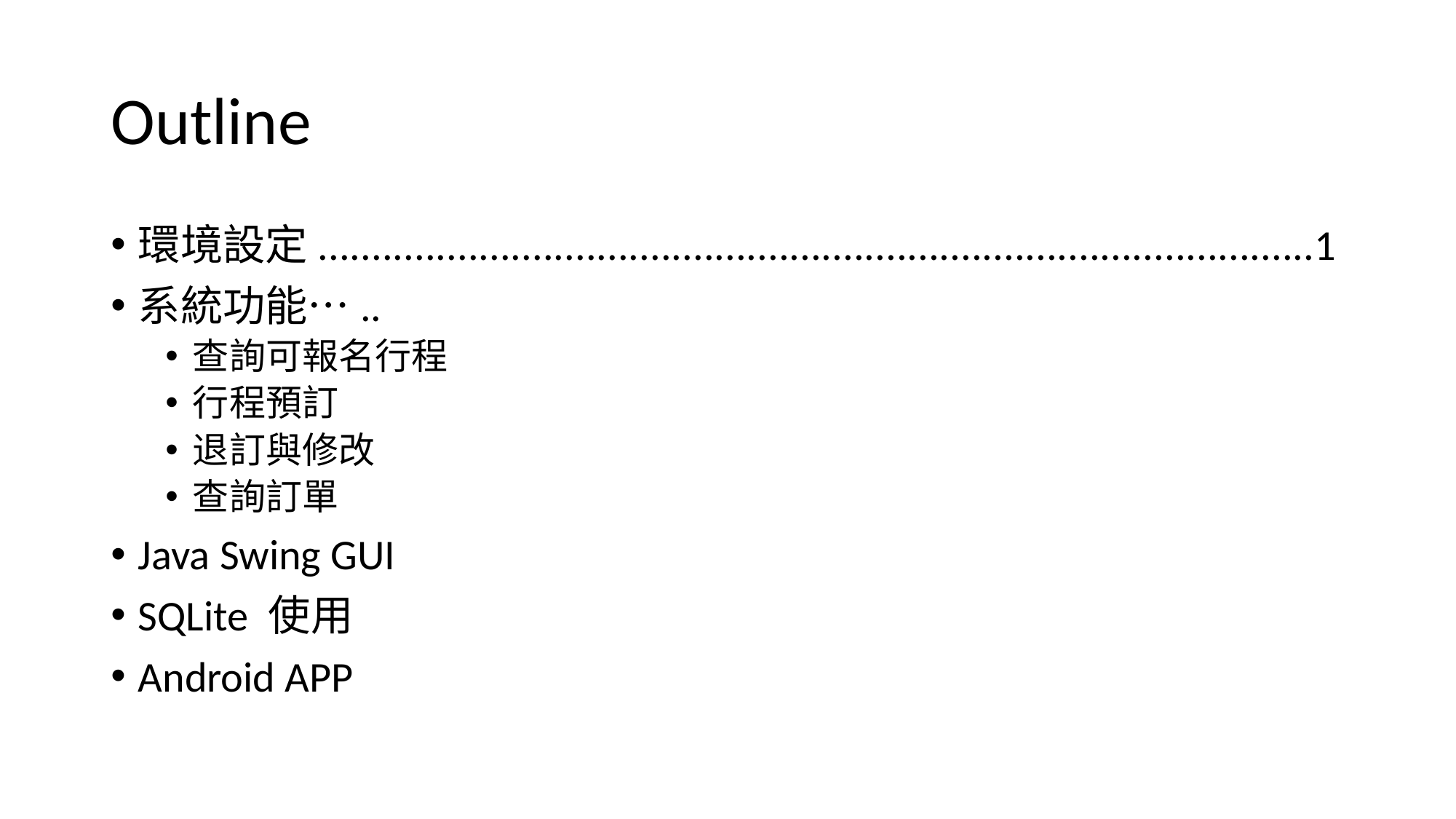

# Outline
環境設定.............................................................................................1
系統功能…..
查詢可報名行程
行程預訂
退訂與修改
查詢訂單
Java Swing GUI
SQLite 使用
Android APP